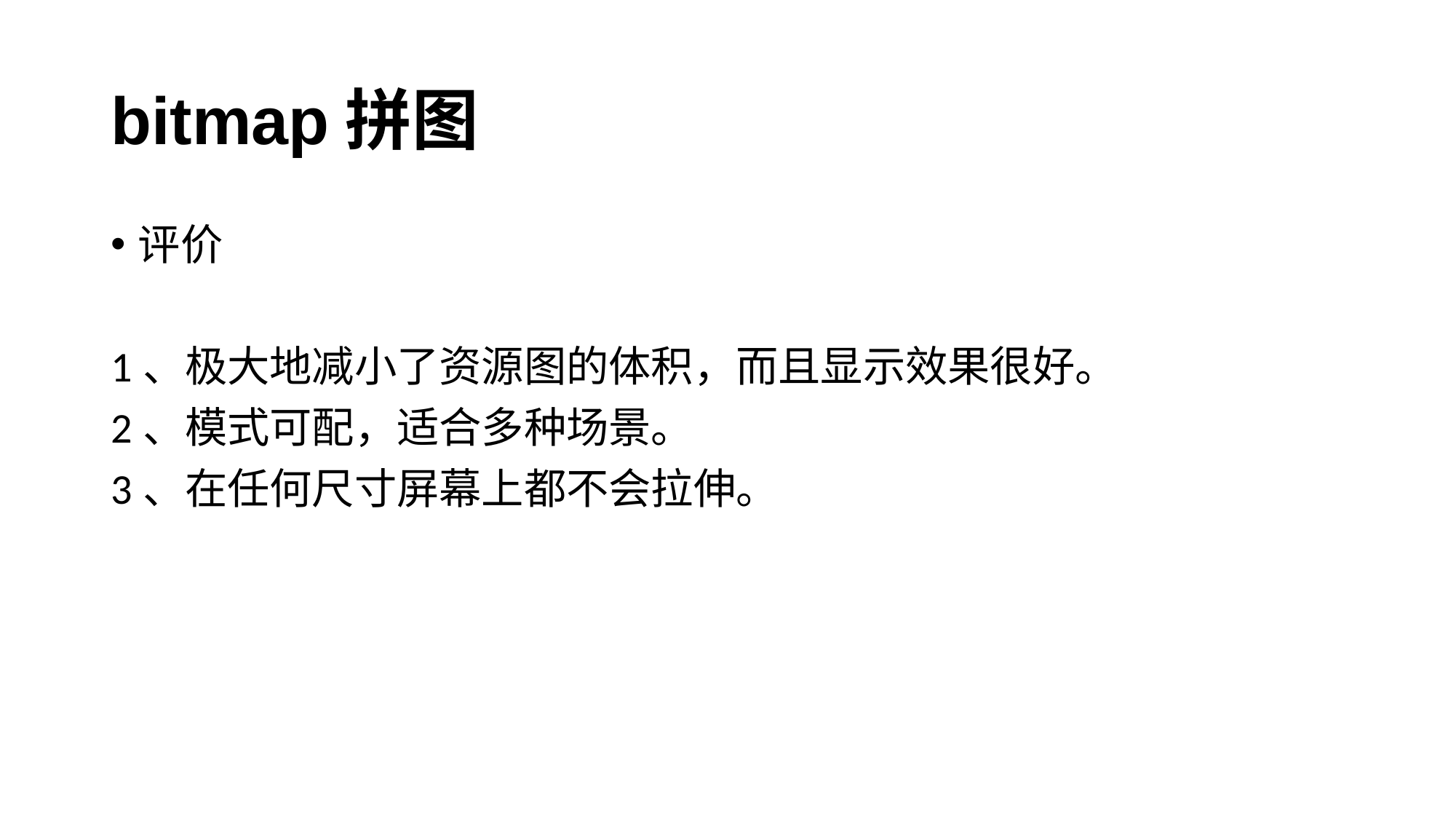

# bitmap拼图
评价

1、极大地减小了资源图的体积，而且显示效果很好。
2、模式可配，适合多种场景。
3、在任何尺寸屏幕上都不会拉伸。